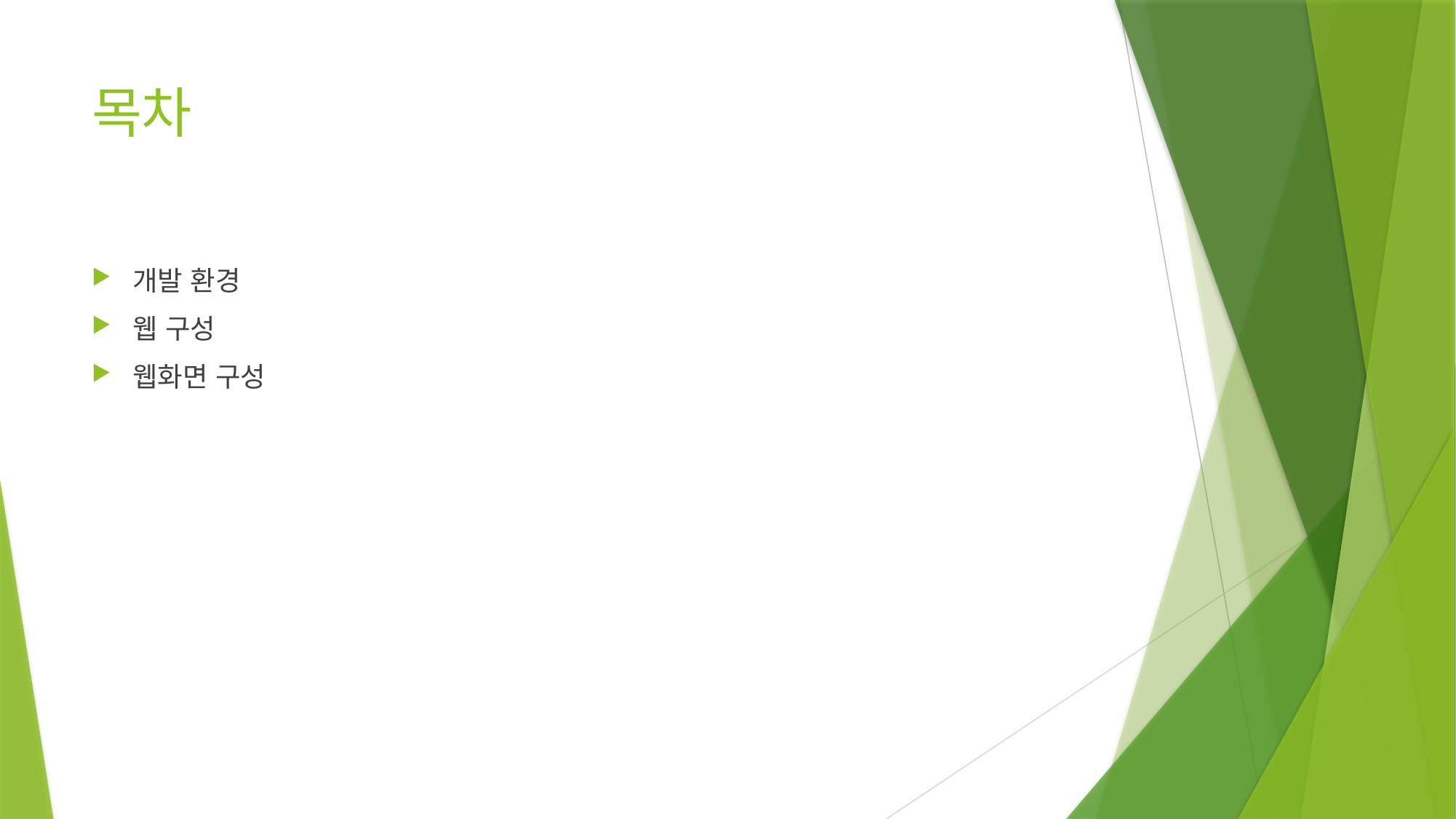

# 목차
개발 환경
웹 구성
웹화면 구성